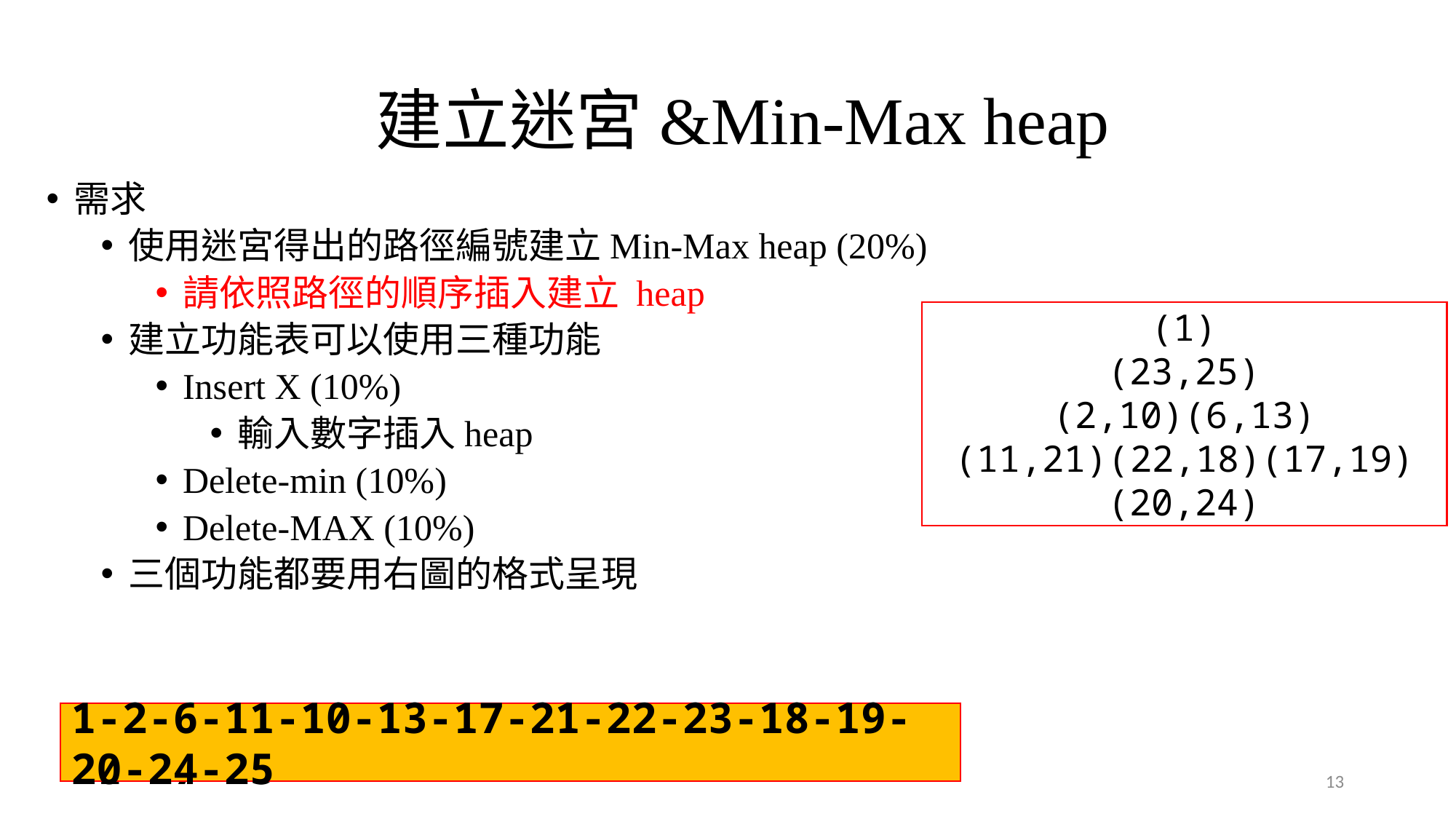

# 建立迷宮&Min-Max heap
需求
使用迷宮得出的路徑編號建立Min-Max heap (20%)
請依照路徑的順序插入建立 heap
建立功能表可以使用三種功能
Insert X (10%)
輸入數字插入heap
Delete-min (10%)
Delete-MAX (10%)
三個功能都要用右圖的格式呈現

(1)
(23,25)
(2,10)(6,13)
(11,21)(22,18)(17,19)(20,24)
1-2-6-11-10-13-17-23-24-25-19-20-21-27-28
1-2-6-11-10-13-17-21-22-23-18-19-20-24-25
13